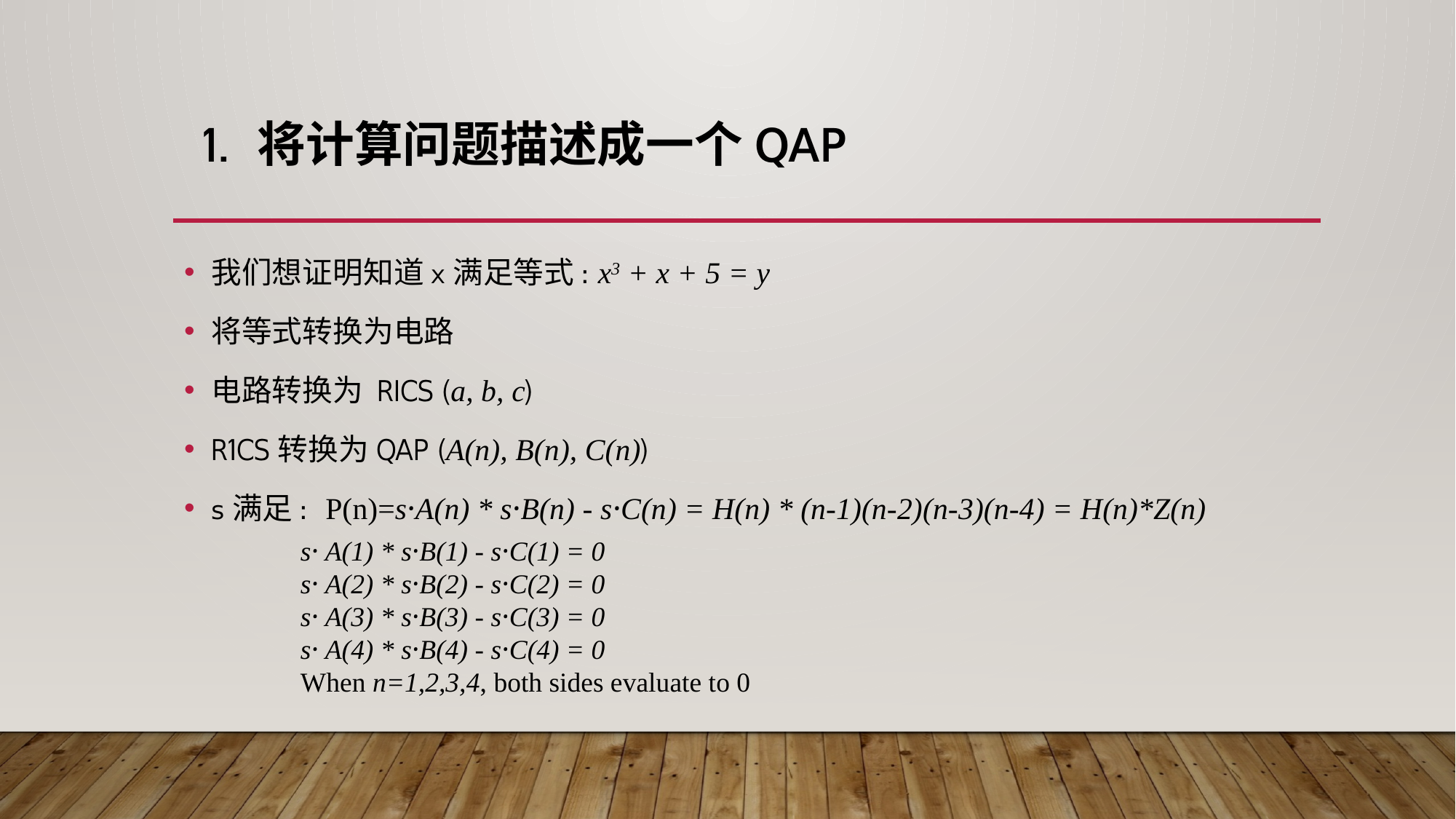

1. 将计算问题描述成一个QAP
我们想证明知道x满足等式: x3 + x + 5 = y
将等式转换为电路
电路转换为 RICS (a, b, c)
R1CS转换为QAP (A(n), B(n), C(n))
s满足:  P(n)=s⸱A(n) * s⸱B(n) - s⸱C(n) = H(n) * (n-1)(n-2)(n-3)(n-4) = H(n)*Z(n)

s⸱ A(1) * s⸱B(1) - s⸱C(1) = 0
s⸱ A(2) * s⸱B(2) - s⸱C(2) = 0
s⸱ A(3) * s⸱B(3) - s⸱C(3) = 0
s⸱ A(4) * s⸱B(4) - s⸱C(4) = 0
When n=1,2,3,4, both sides evaluate to 0